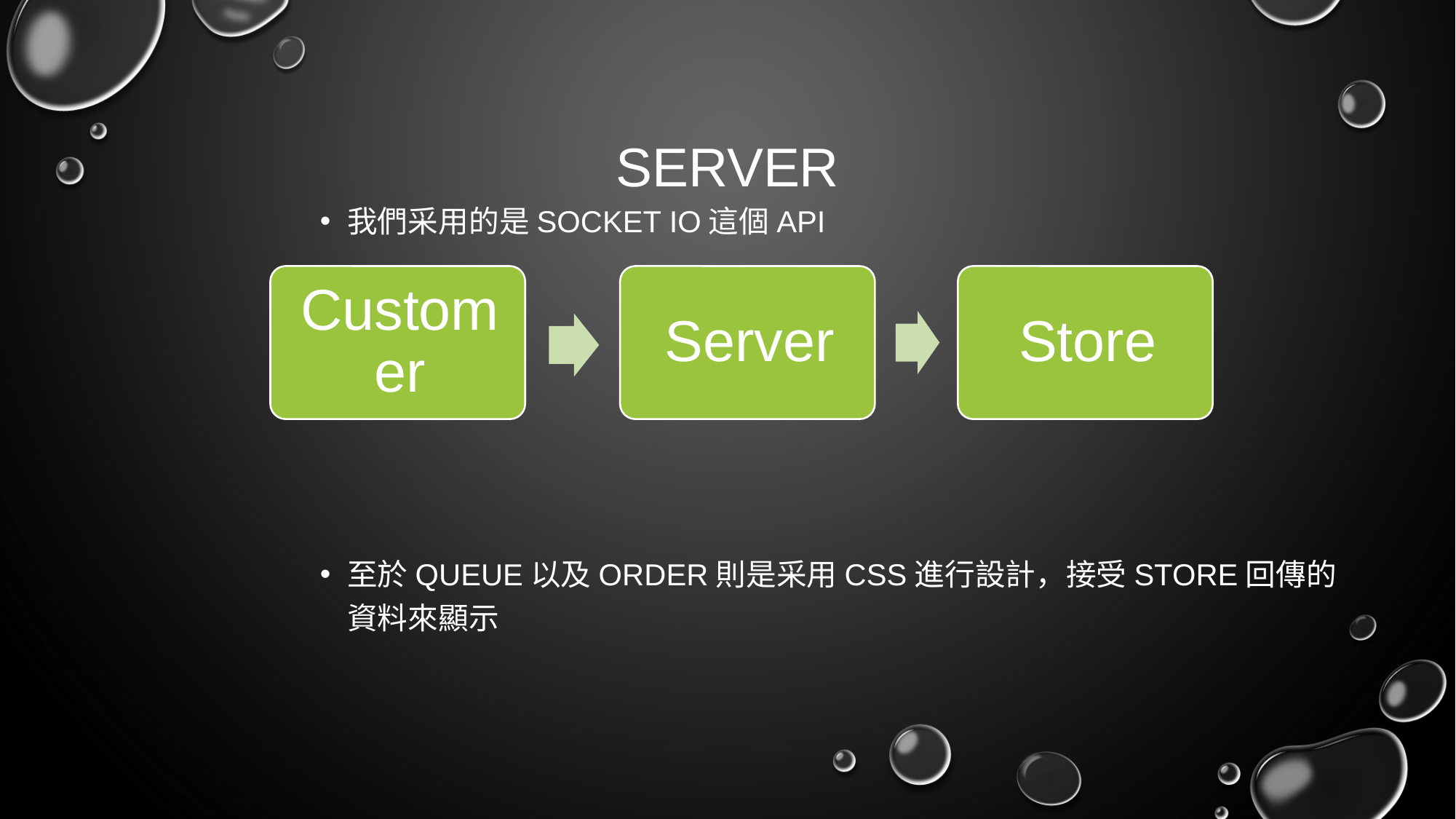

# Server
Customer

Server

Store
我們采用的是socket io這個Api

至於queue以及order則是采用css進行設計，接受store回傳的資料來顯示